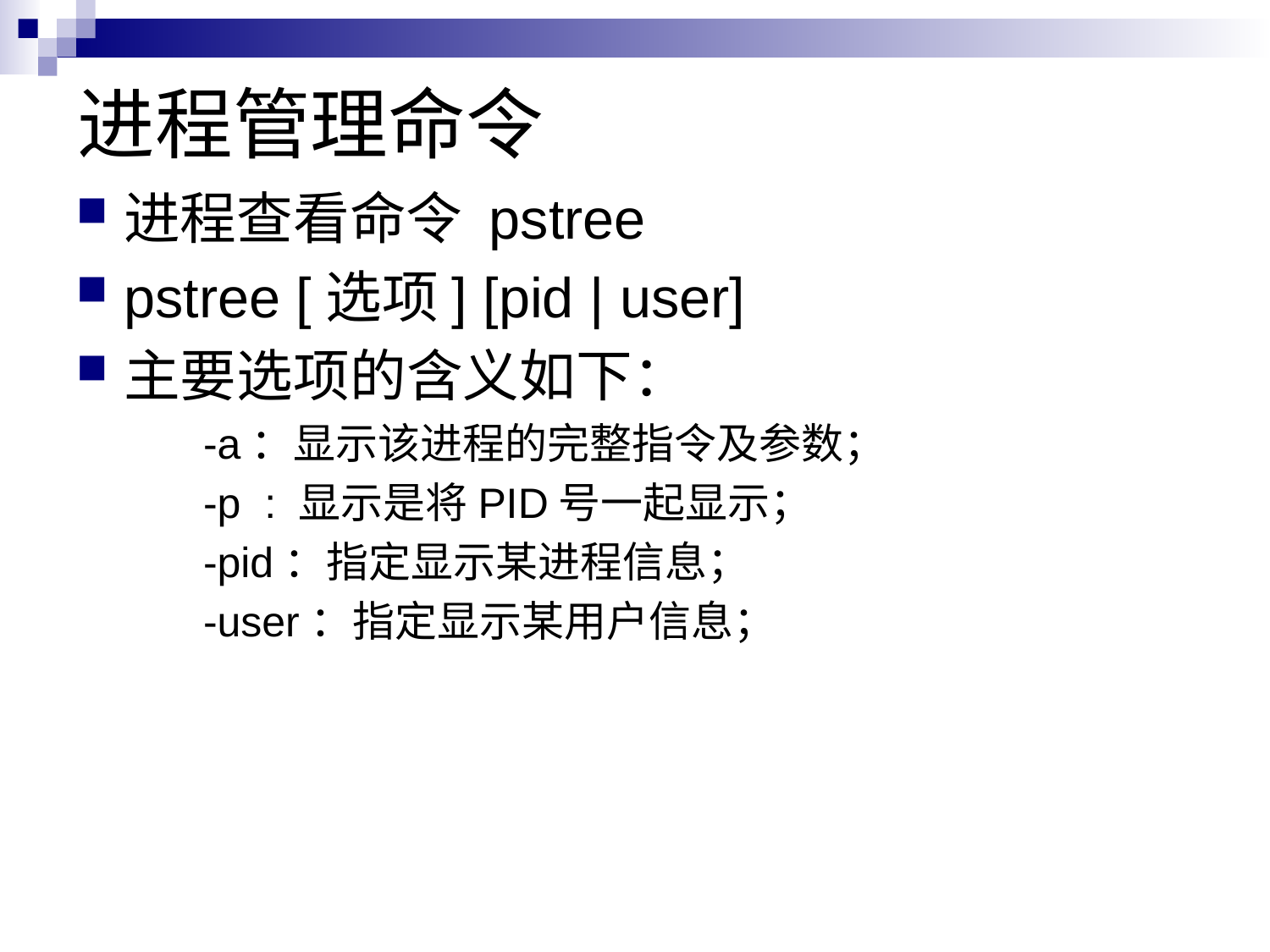

# 进程管理命令
进程查看命令 pstree
pstree [选项] [pid | user]
主要选项的含义如下：
-a：显示该进程的完整指令及参数；
-p  : 显示是将PID号一起显示；
-pid：指定显示某进程信息；
-user：指定显示某用户信息；